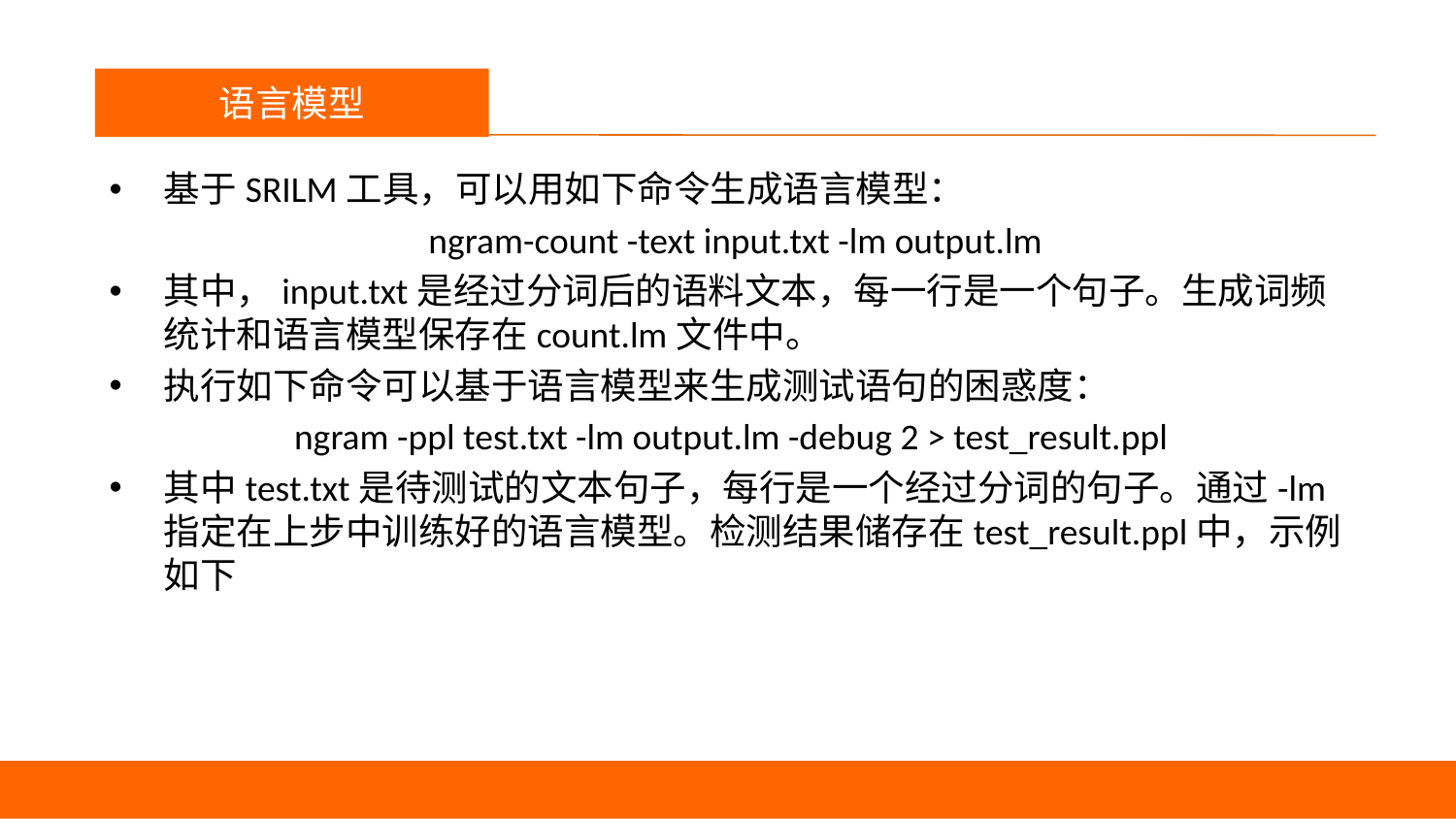

议程
语言模型

基于SRILM工具，可以用如下命令生成语言模型：
ngram-count -text input.txt -lm output.lm
其中，input.txt是经过分词后的语料文本，每一行是一个句子。生成词频统计和语言模型保存在count.lm文件中。
执行如下命令可以基于语言模型来生成测试语句的困惑度：
ngram -ppl test.txt -lm output.lm -debug 2 > test_result.ppl
其中test.txt是待测试的文本句子，每行是一个经过分词的句子。通过-lm指定在上步中训练好的语言模型。检测结果储存在test_result.ppl中，示例如下